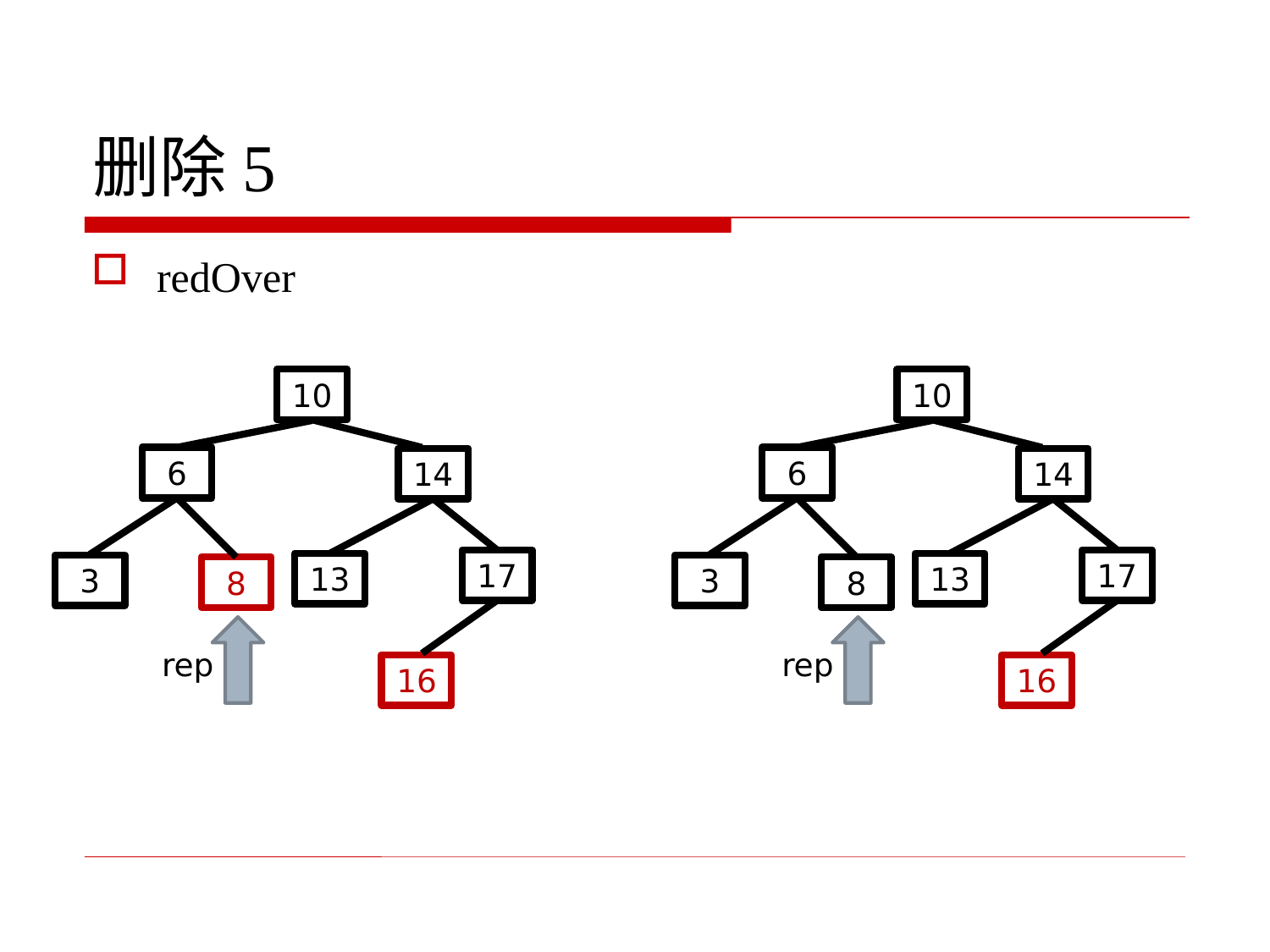

# 删除5
redOver

10
6
14
17
13
3
8
16
10
6
14
17
13
3
8
16

rep

rep